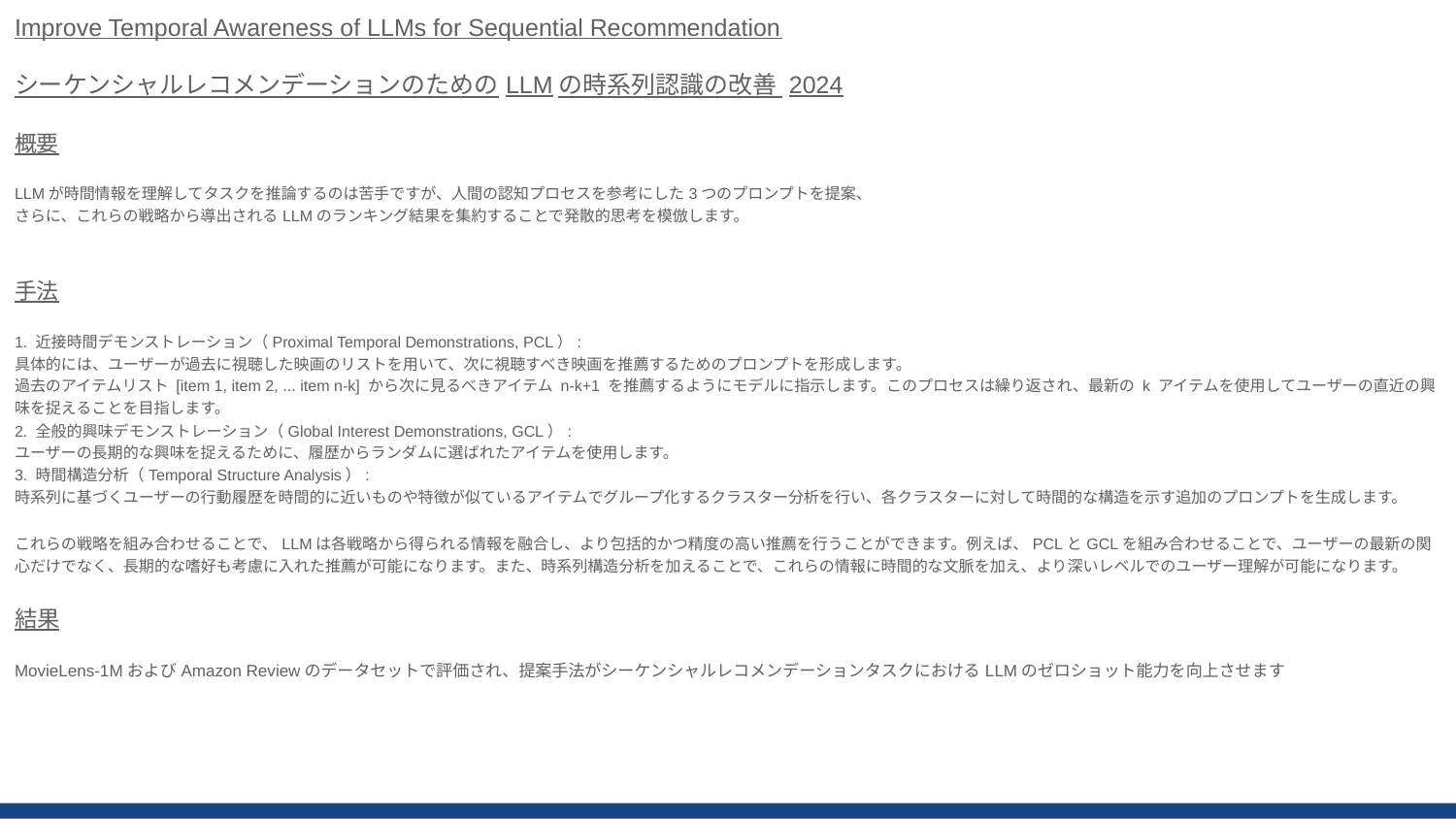

Improve Temporal Awareness of LLMs for Sequential Recommendation
シーケンシャルレコメンデーションのためのLLMの時系列認識の改善 2024
概要
LLMが時間情報を理解してタスクを推論するのは苦手ですが、人間の認知プロセスを参考にした3つのプロンプトを提案、
さらに、これらの戦略から導出されるLLMのランキング結果を集約することで発散的思考を模倣します。
手法
1. 近接時間デモンストレーション（Proximal Temporal Demonstrations, PCL）:
具体的には、ユーザーが過去に視聴した映画のリストを用いて、次に視聴すべき映画を推薦するためのプロンプトを形成します。
過去のアイテムリスト [item 1, item 2, ... item n-k] から次に見るべきアイテム n-k+1 を推薦するようにモデルに指示します。このプロセスは繰り返され、最新の k アイテムを使用してユーザーの直近の興味を捉えることを目指します。
2. 全般的興味デモンストレーション（Global Interest Demonstrations, GCL）:
ユーザーの長期的な興味を捉えるために、履歴からランダムに選ばれたアイテムを使用します。
3. 時間構造分析（Temporal Structure Analysis）:
時系列に基づくユーザーの行動履歴を時間的に近いものや特徴が似ているアイテムでグループ化するクラスター分析を行い、各クラスターに対して時間的な構造を示す追加のプロンプトを生成します。
これらの戦略を組み合わせることで、LLMは各戦略から得られる情報を融合し、より包括的かつ精度の高い推薦を行うことができます。例えば、PCLとGCLを組み合わせることで、ユーザーの最新の関心だけでなく、長期的な嗜好も考慮に入れた推薦が可能になります。また、時系列構造分析を加えることで、これらの情報に時間的な文脈を加え、より深いレベルでのユーザー理解が可能になります。
結果
MovieLens-1MおよびAmazon Reviewのデータセットで評価され、提案手法がシーケンシャルレコメンデーションタスクにおけるLLMのゼロショット能力を向上させます